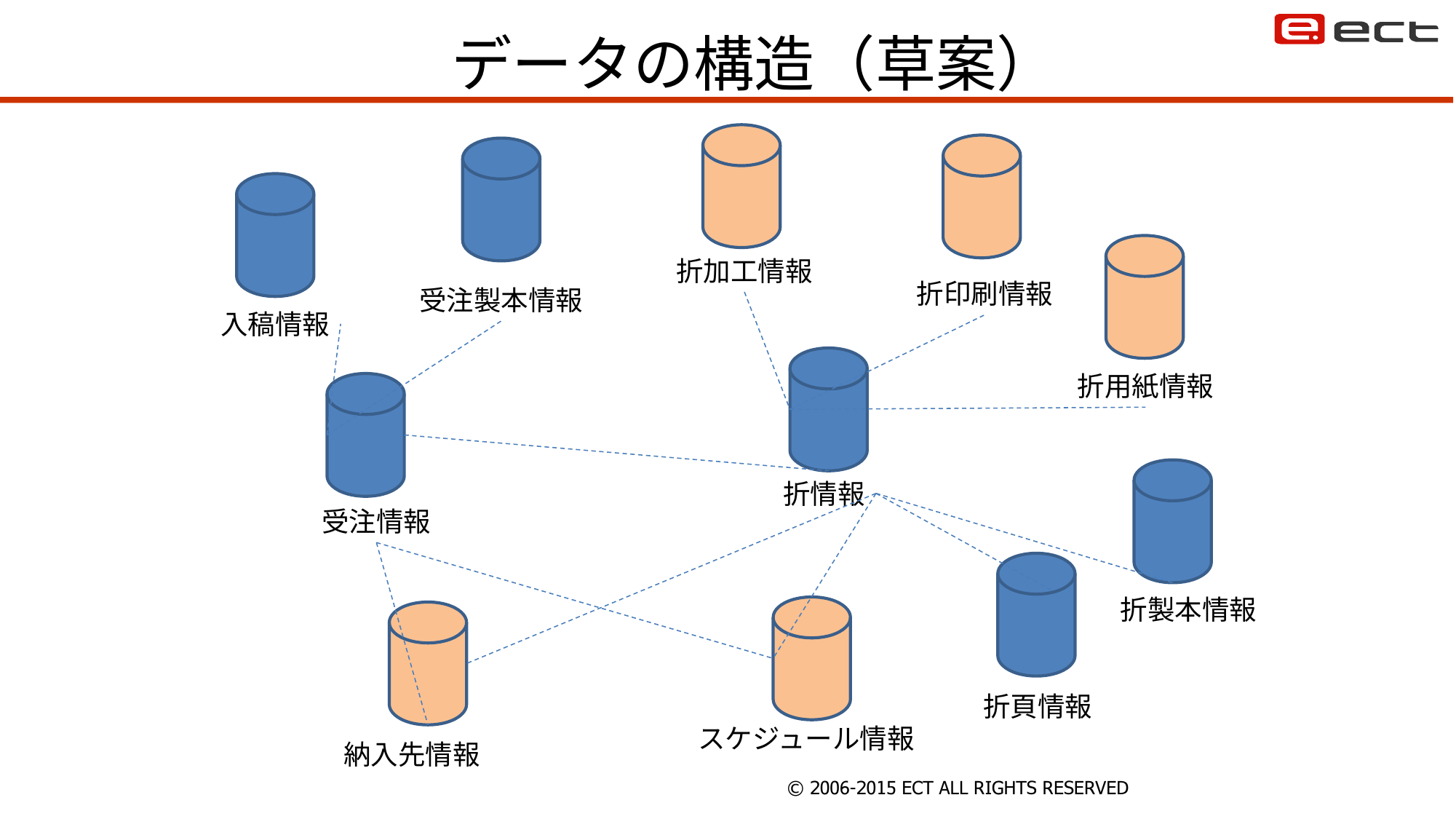

# データの構造（草案）

折加工情報

折印刷情報

受注製本情報

入稿情報

折用紙情報

折情報

受注情報

折製本情報

折頁情報

スケジュール情報

納入先情報